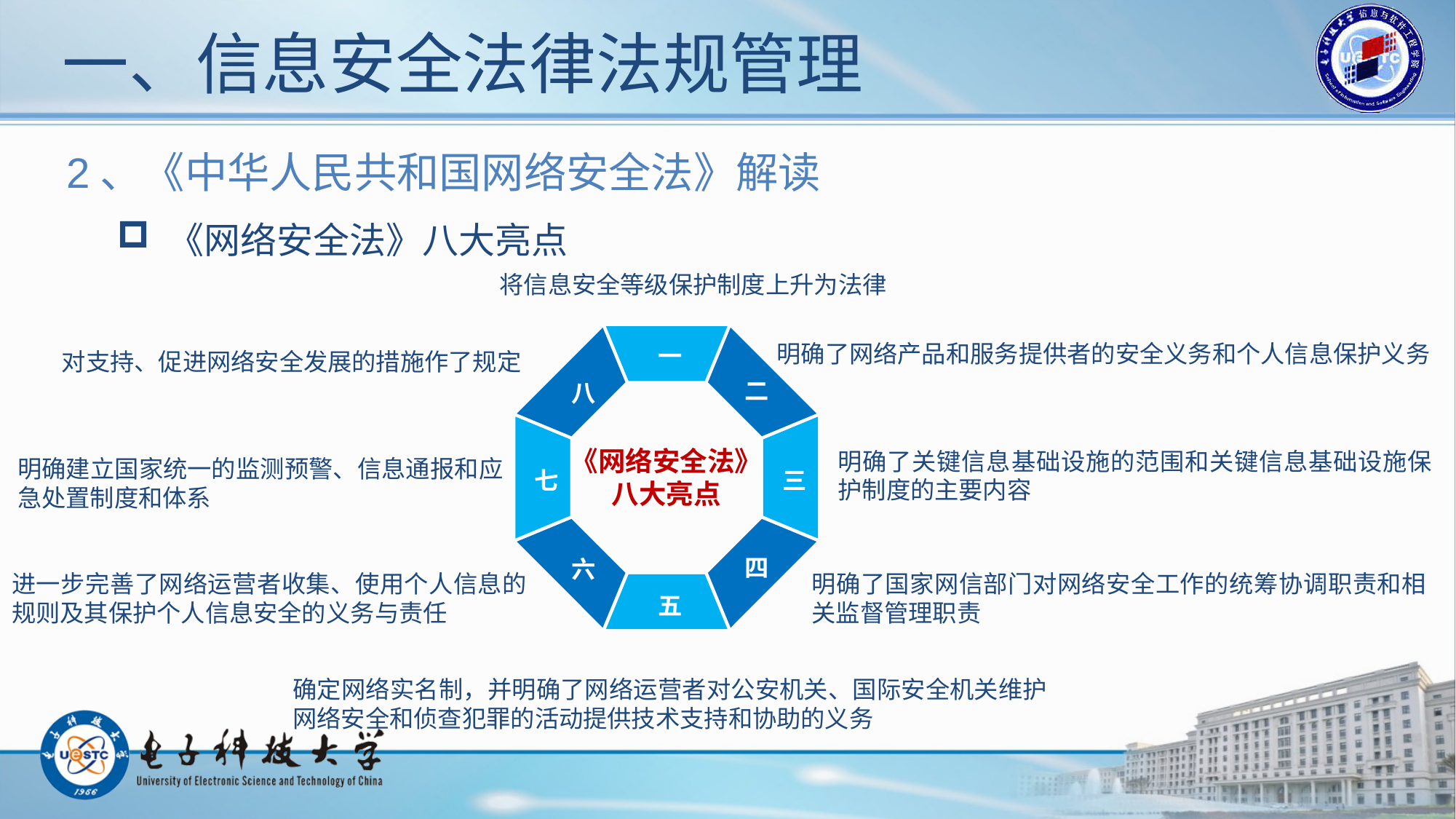

# 一、信息安全法律法规管理
2、《中华人民共和国网络安全法》解读
 《网络安全法》八大亮点
将信息安全等级保护制度上升为法律

一

八

二

七

三

六

四

五
明确了网络产品和服务提供者的安全义务和个人信息保护义务
对支持、促进网络安全发展的措施作了规定
《网络安全法》
八大亮点
明确了关键信息基础设施的范围和关键信息基础设施保护制度的主要内容
明确建立国家统一的监测预警、信息通报和应急处置制度和体系
进一步完善了网络运营者收集、使用个人信息的规则及其保护个人信息安全的义务与责任
明确了国家网信部门对网络安全工作的统筹协调职责和相关监督管理职责
确定网络实名制，并明确了网络运营者对公安机关、国际安全机关维护网络安全和侦查犯罪的活动提供技术支持和协助的义务